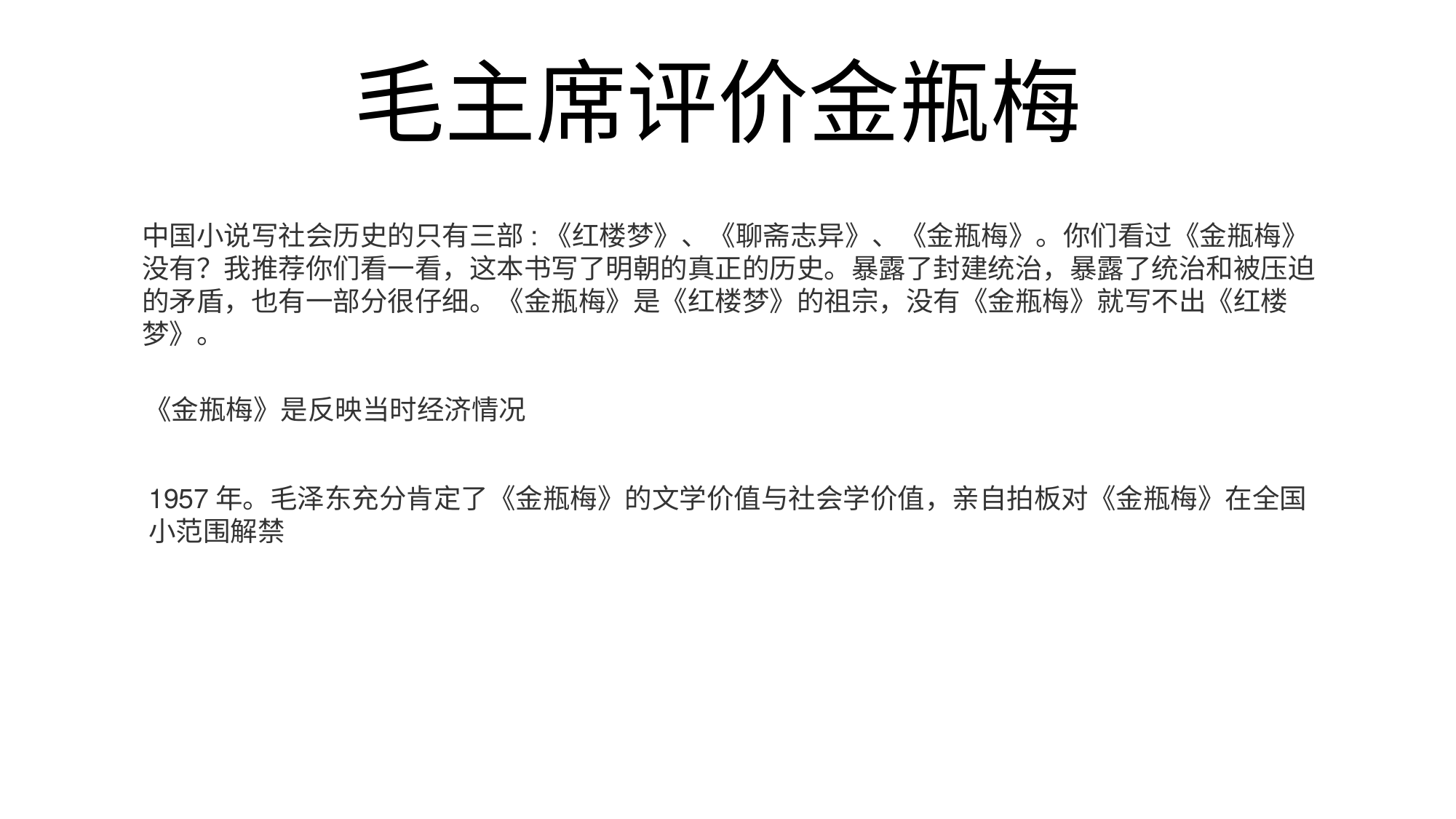

毛主席评价金瓶梅
中国小说写社会历史的只有三部:《红楼梦》、《聊斋志异》、《金瓶梅》。你们看过《金瓶梅》没有？我推荐你们看一看，这本书写了明朝的真正的历史。暴露了封建统治，暴露了统治和被压迫的矛盾，也有一部分很仔细。《金瓶梅》是《红楼梦》的祖宗，没有《金瓶梅》就写不出《红楼梦》。
《金瓶梅》是反映当时经济情况
1957年。毛泽东充分肯定了《金瓶梅》的文学价值与社会学价值，亲自拍板对《金瓶梅》在全国小范围解禁